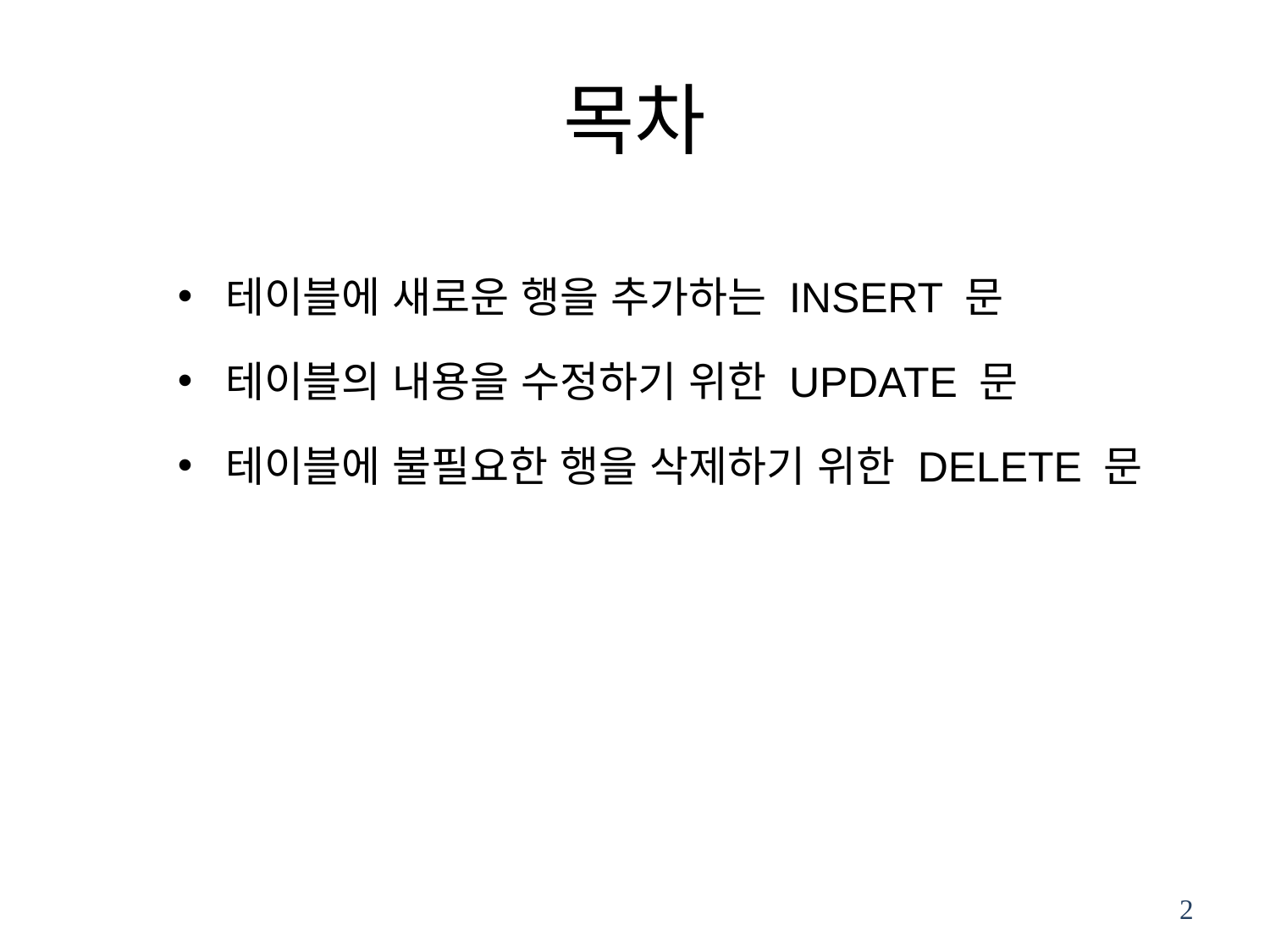

# 목차
테이블에 새로운 행을 추가하는 INSERT 문
테이블의 내용을 수정하기 위한 UPDATE 문
테이블에 불필요한 행을 삭제하기 위한 DELETE 문

2